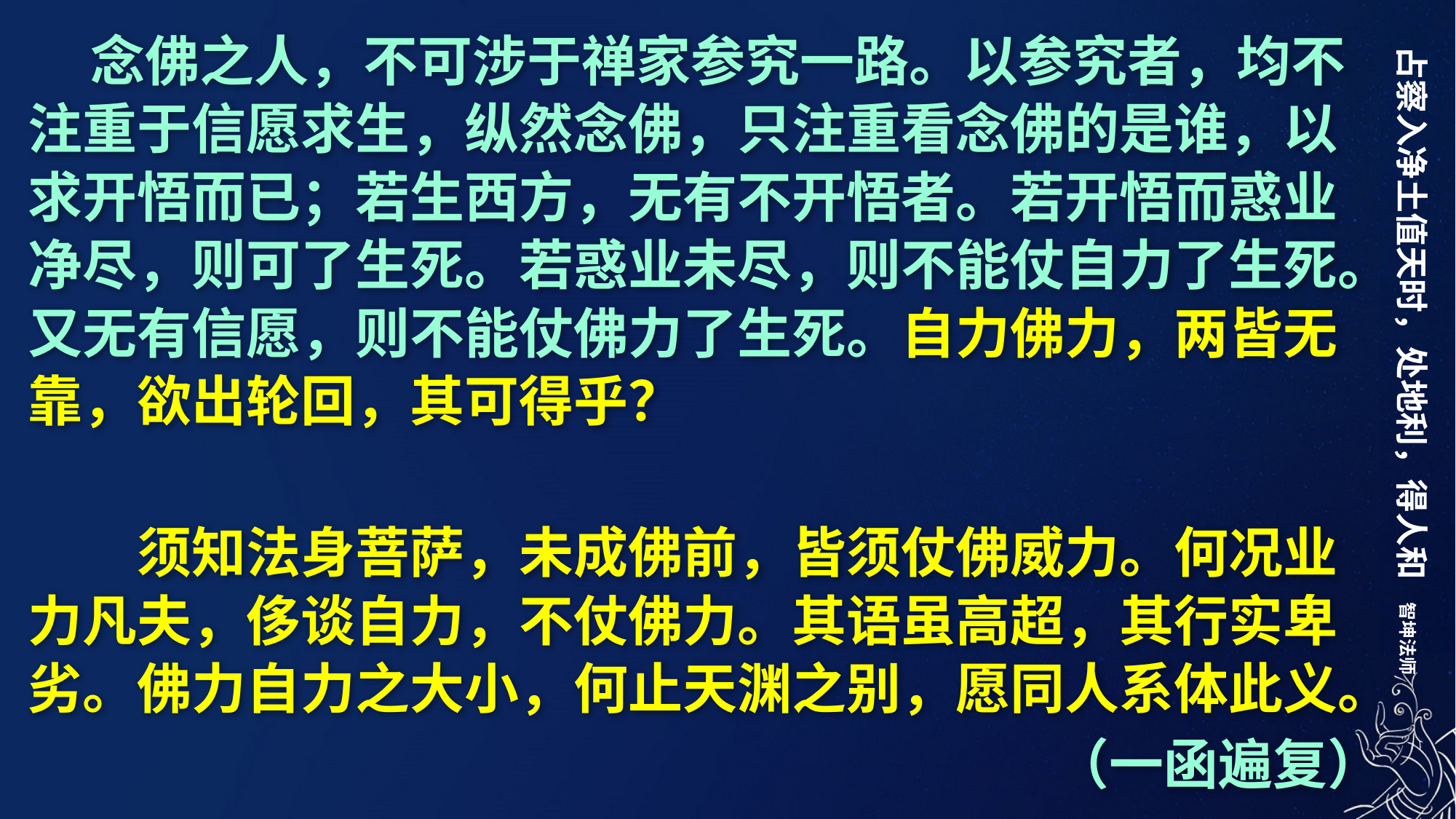

念佛之人，不可涉于禅家参究一路。以参究者，均不注重于信愿求生，纵然念佛，只注重看念佛的是谁，以求开悟而已；若生西方，无有不开悟者。若开悟而惑业净尽，则可了生死。若惑业未尽，则不能仗自力了生死。又无有信愿，则不能仗佛力了生死。自力佛力，两皆无靠，欲出轮回，其可得乎？

　　须知法身菩萨，未成佛前，皆须仗佛威力。何况业力凡夫，侈谈自力，不仗佛力。其语虽高超，其行实卑劣。佛力自力之大小，何止天渊之别，愿同人系体此义。
（一函遍复）